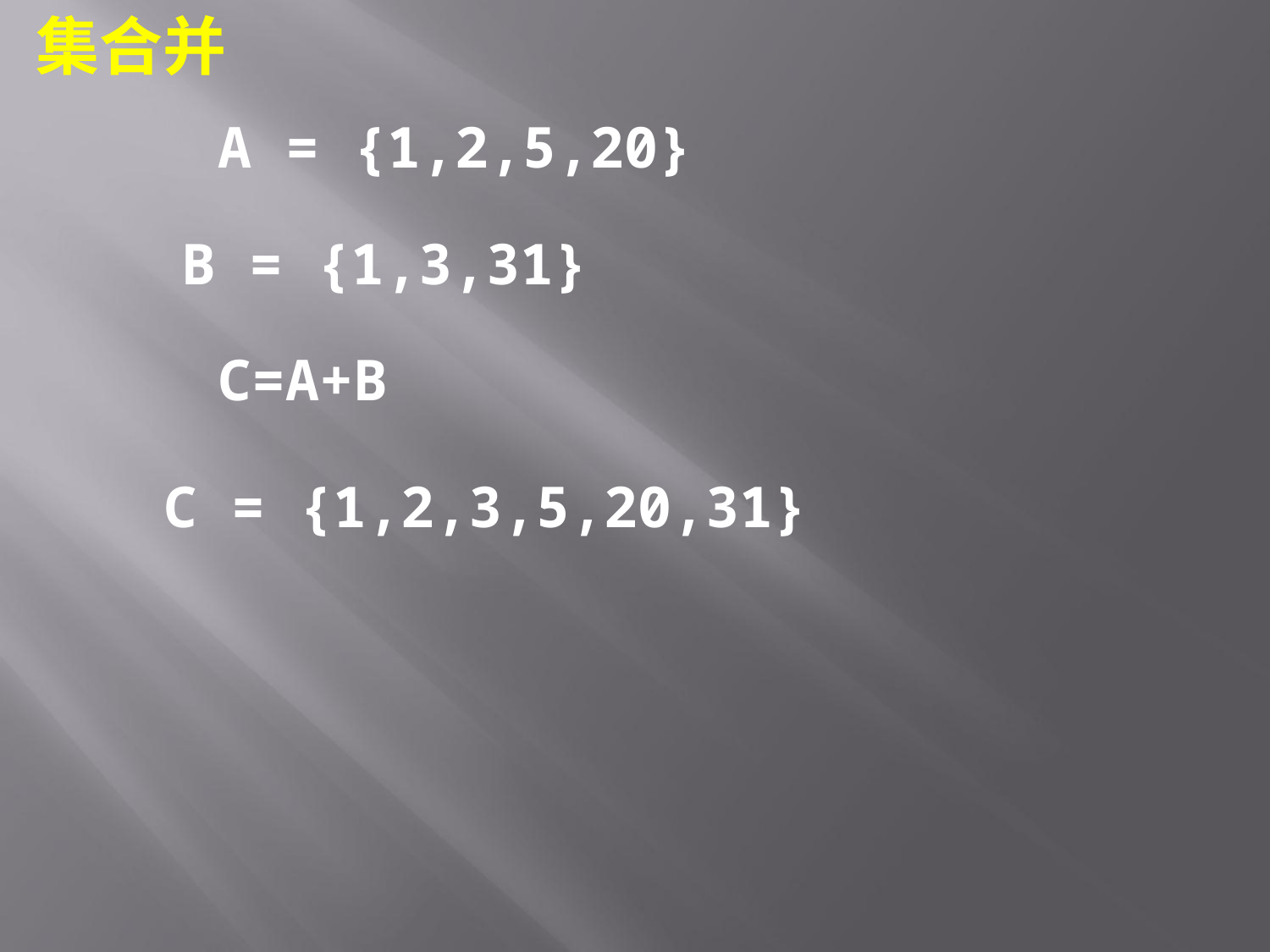

集合并
  A = {1,2,5,20}
  B = {1,3,31}
  C=A+B
  C = {1,2,3,5,20,31}